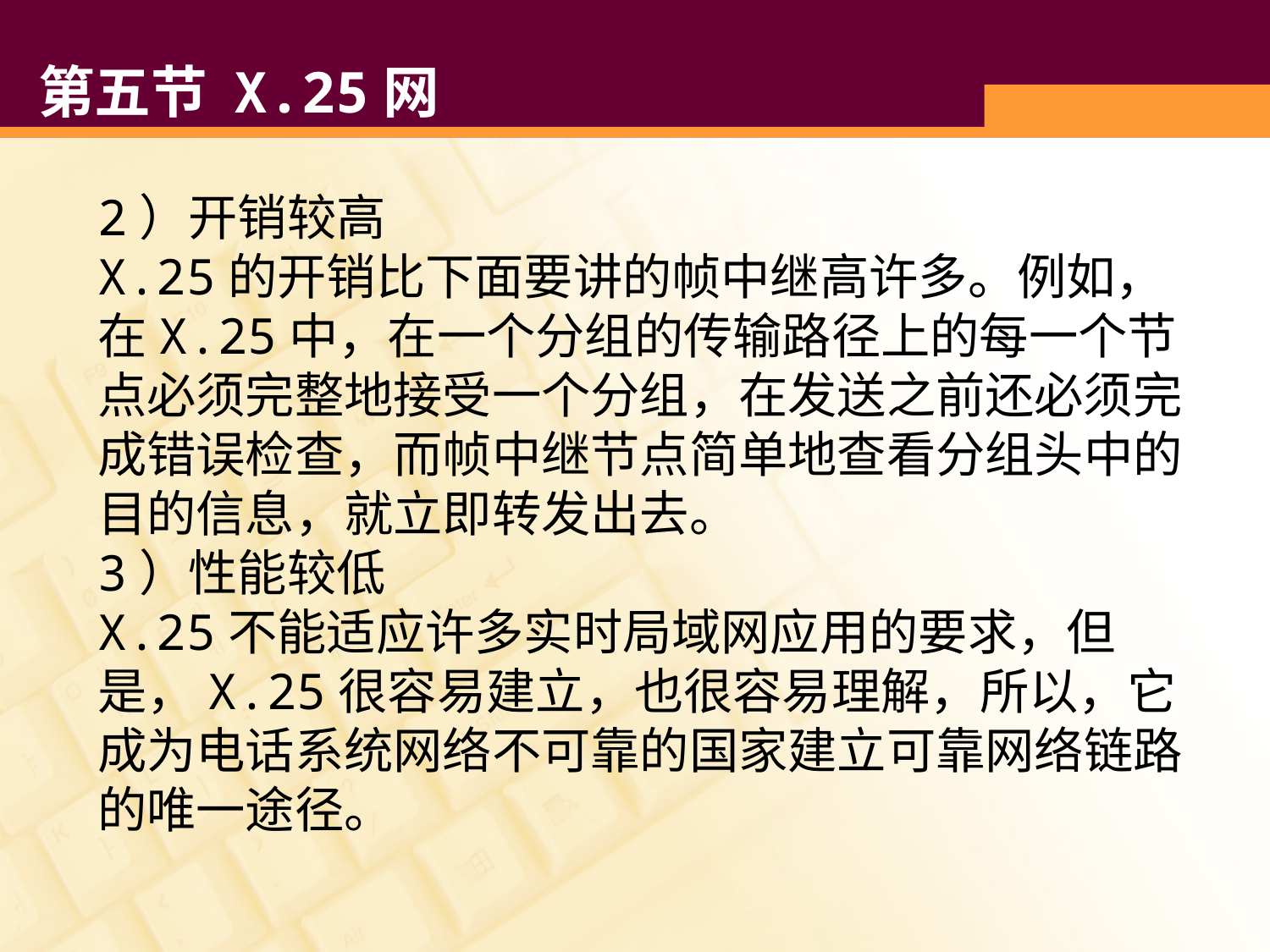

# 第五节 X.25网
2）开销较高
X.25的开销比下面要讲的帧中继高许多。例如，在X.25中，在一个分组的传输路径上的每一个节点必须完整地接受一个分组，在发送之前还必须完成错误检查，而帧中继节点简单地查看分组头中的目的信息，就立即转发出去。
3）性能较低
X.25不能适应许多实时局域网应用的要求，但是，X.25很容易建立，也很容易理解，所以，它成为电话系统网络不可靠的国家建立可靠网络链路的唯一途径。